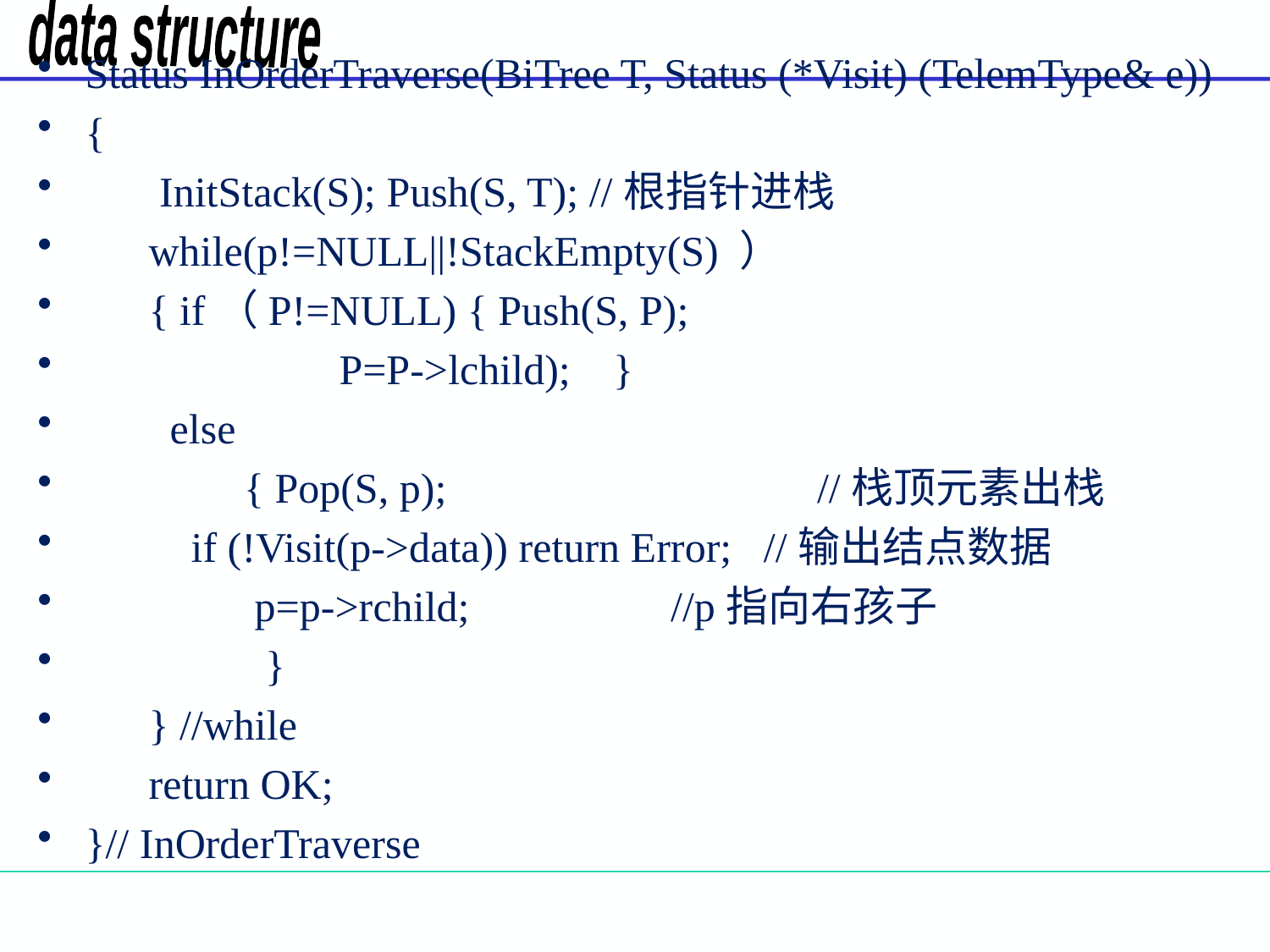

Status InOrderTraverse(BiTree T, Status (*Visit) (TelemType& e))
{
       InitStack(S); Push(S, T); //根指针进栈
      while(p!=NULL||!StackEmpty(S) ）
      { if（P!=NULL) { Push(S, P);
                        P=P->lchild);    }
        else
	   { Pop(S, p);                                   //栈顶元素出栈
          if (!Visit(p->data)) return Error;   //输出结点数据
	    p=p->rchild;                   //p指向右孩子
	     }
      } //while
      return OK;
}// InOrderTraverse
#